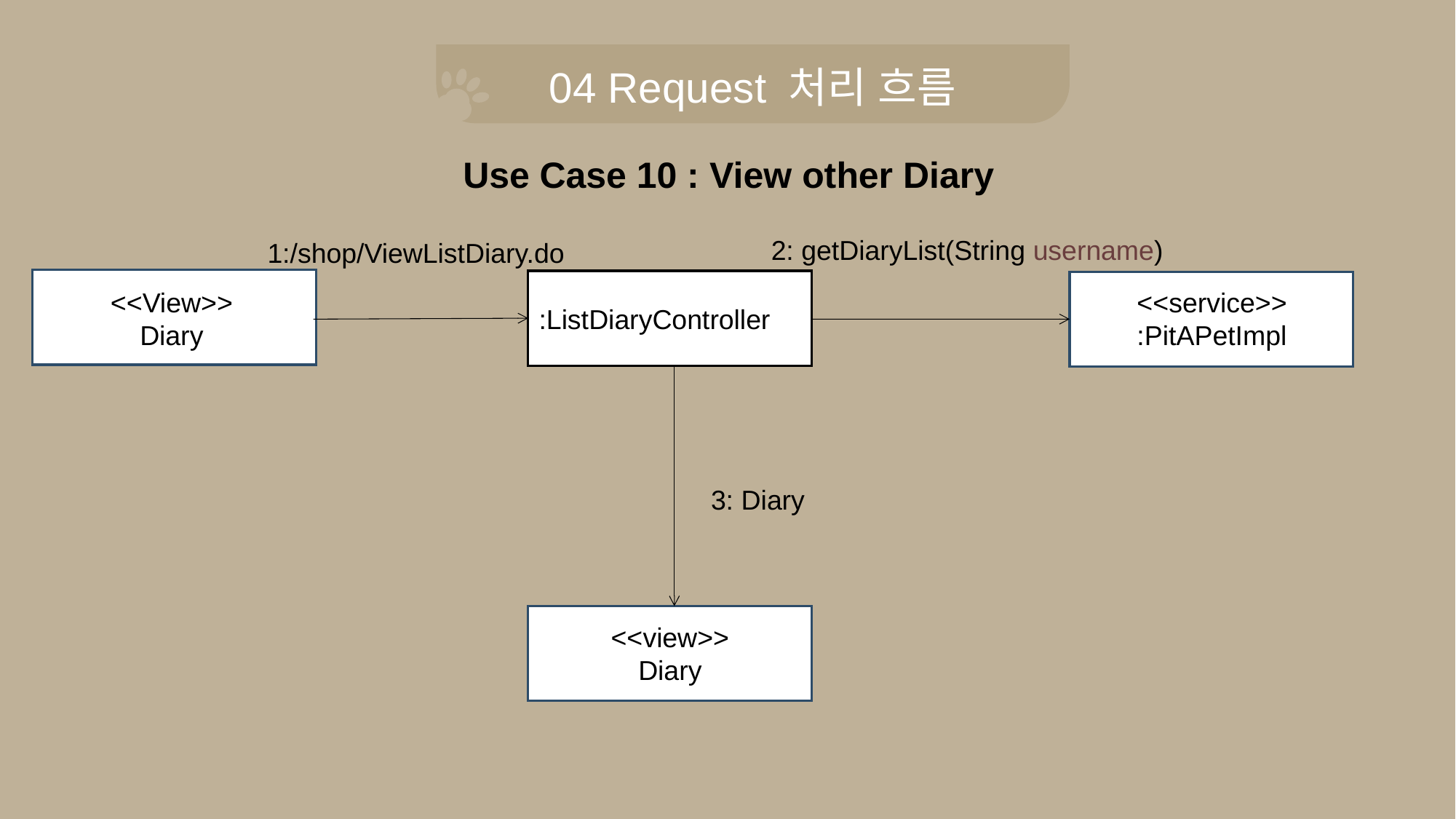

04 Request 처리 흐름

Use Case 10 : View other Diary
2: getDiaryList(String username)
1:/shop/ViewListDiary.do

<<service>>
:PitAPetImpl
<<View>>
Diary
<<View>>
Index
:ListDiaryController
3: Diary

<<view>>
Diary